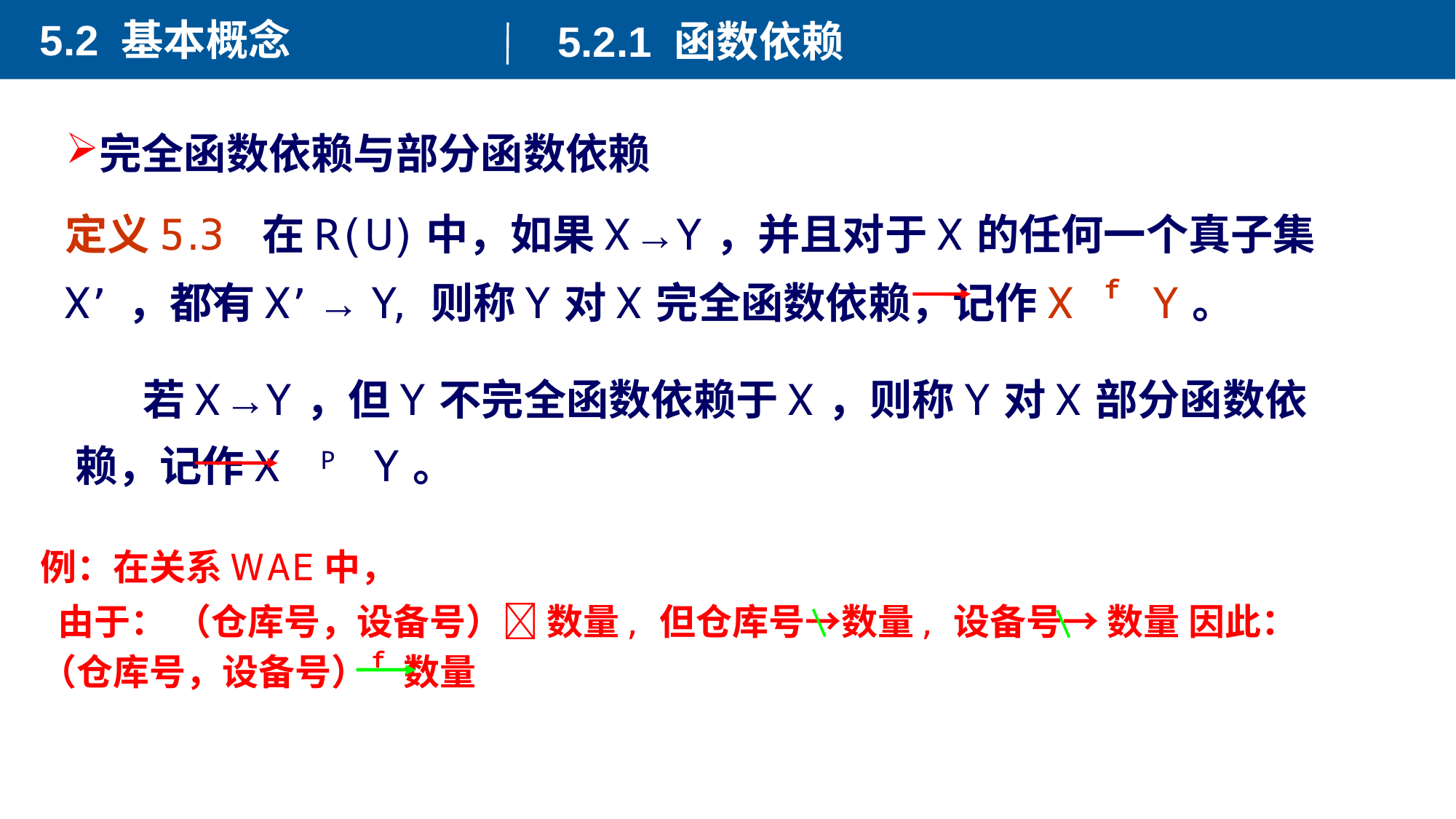

5.2 基本概念
5.2.1 函数依赖
完全函数依赖与部分函数依赖
定义5.3  在R(U)中，如果X→Y，并且对于X的任何一个真子集X’ ，都有X’ → Y, 则称Y对X完全函数依赖，记作X ｆ  Y。

      若X→Y，但Y不完全函数依赖于X，则称Y对X部分函数依赖，记作X   P   Y。

例：在关系WAE中，
 由于： （仓库号，设备号）→ 数量, 但仓库号→数量, 设备号→ 数量 因此： （仓库号，设备号）ｆ   数量